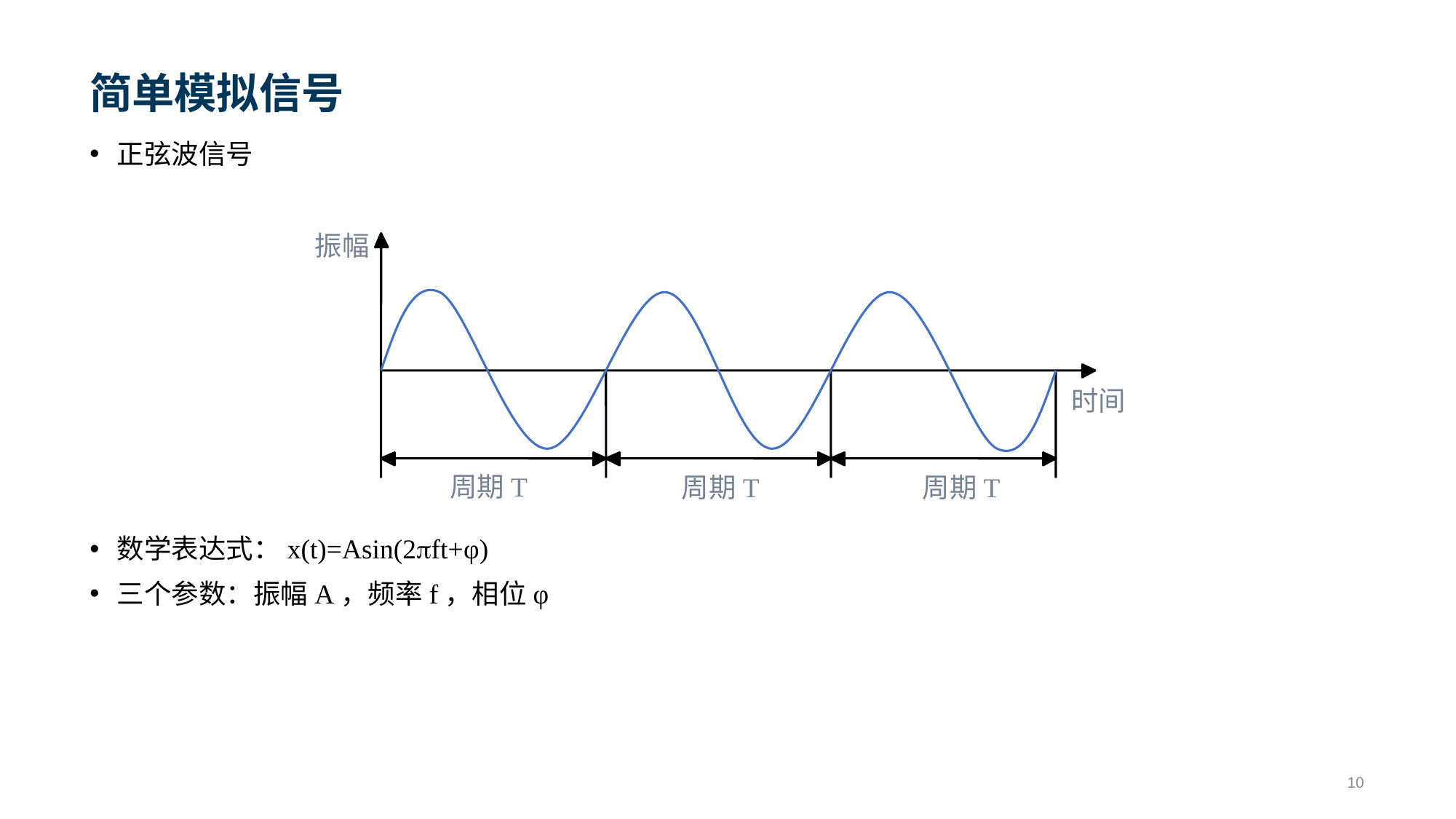

# 简单模拟信号
正弦波信号

振幅

时间

周期T
周期T
周期T
数学表达式：x(t)=Asin(2πft+φ)
三个参数：振幅A，频率f，相位φ

10